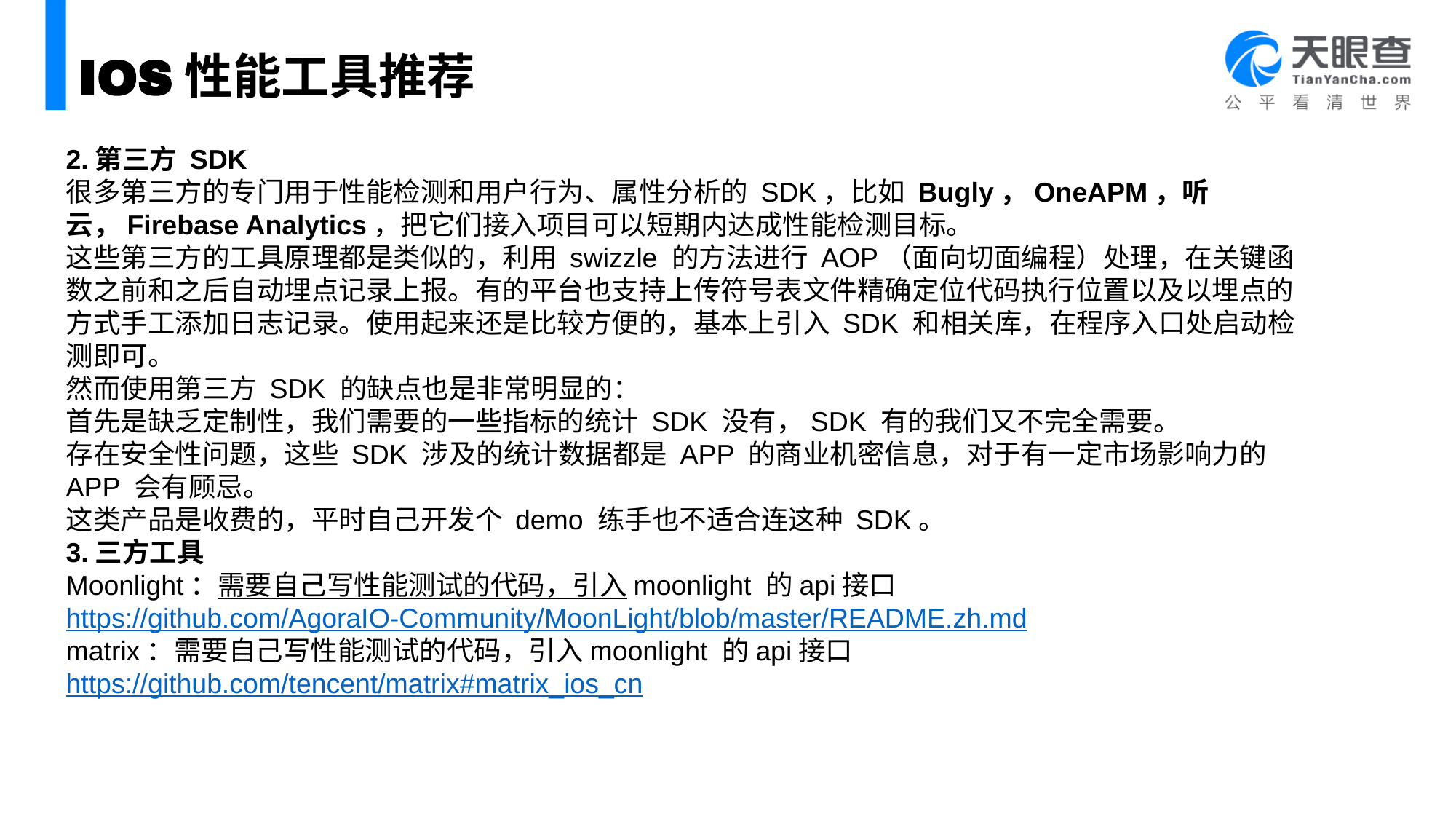

# IOS性能工具推荐
2.第三方 SDK
很多第三方的专门用于性能检测和用户行为、属性分析的 SDK，比如 Bugly，OneAPM，听云，Firebase Analytics，把它们接入项目可以短期内达成性能检测目标。
这些第三方的工具原理都是类似的，利用 swizzle 的方法进行 AOP（面向切面编程）处理，在关键函数之前和之后自动埋点记录上报。有的平台也支持上传符号表文件精确定位代码执行位置以及以埋点的方式手工添加日志记录。使用起来还是比较方便的，基本上引入 SDK 和相关库，在程序入口处启动检测即可。
然而使用第三方 SDK 的缺点也是非常明显的：
首先是缺乏定制性，我们需要的一些指标的统计 SDK 没有，SDK 有的我们又不完全需要。
存在安全性问题，这些 SDK 涉及的统计数据都是 APP 的商业机密信息，对于有一定市场影响力的 APP 会有顾忌。
这类产品是收费的，平时自己开发个 demo 练手也不适合连这种 SDK。
3.三方工具
Moonlight：需要自己写性能测试的代码，引入moonlight 的api接口
https://github.com/AgoraIO-Community/MoonLight/blob/master/README.zh.md
matrix：需要自己写性能测试的代码，引入moonlight 的api接口
https://github.com/tencent/matrix#matrix_ios_cn